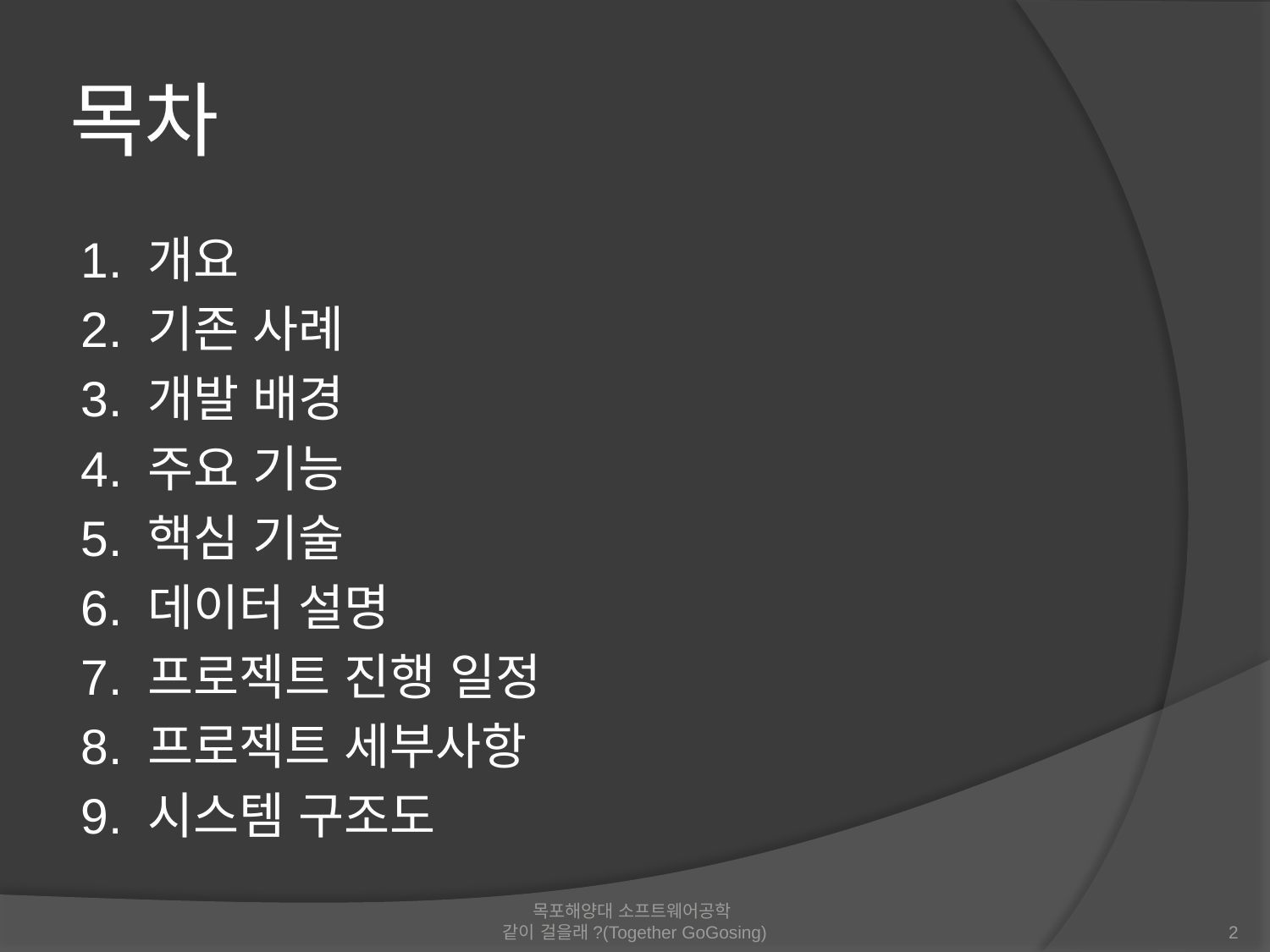

# 목차
1. 개요
2. 기존 사례
3. 개발 배경
4. 주요 기능
5. 핵심 기술
6. 데이터 설명
7. 프로젝트 진행 일정
8. 프로젝트 세부사항
9. 시스템 구조도
목포해양대 소프트웨어공학
같이 걸을래?(Together GoGosing)
2